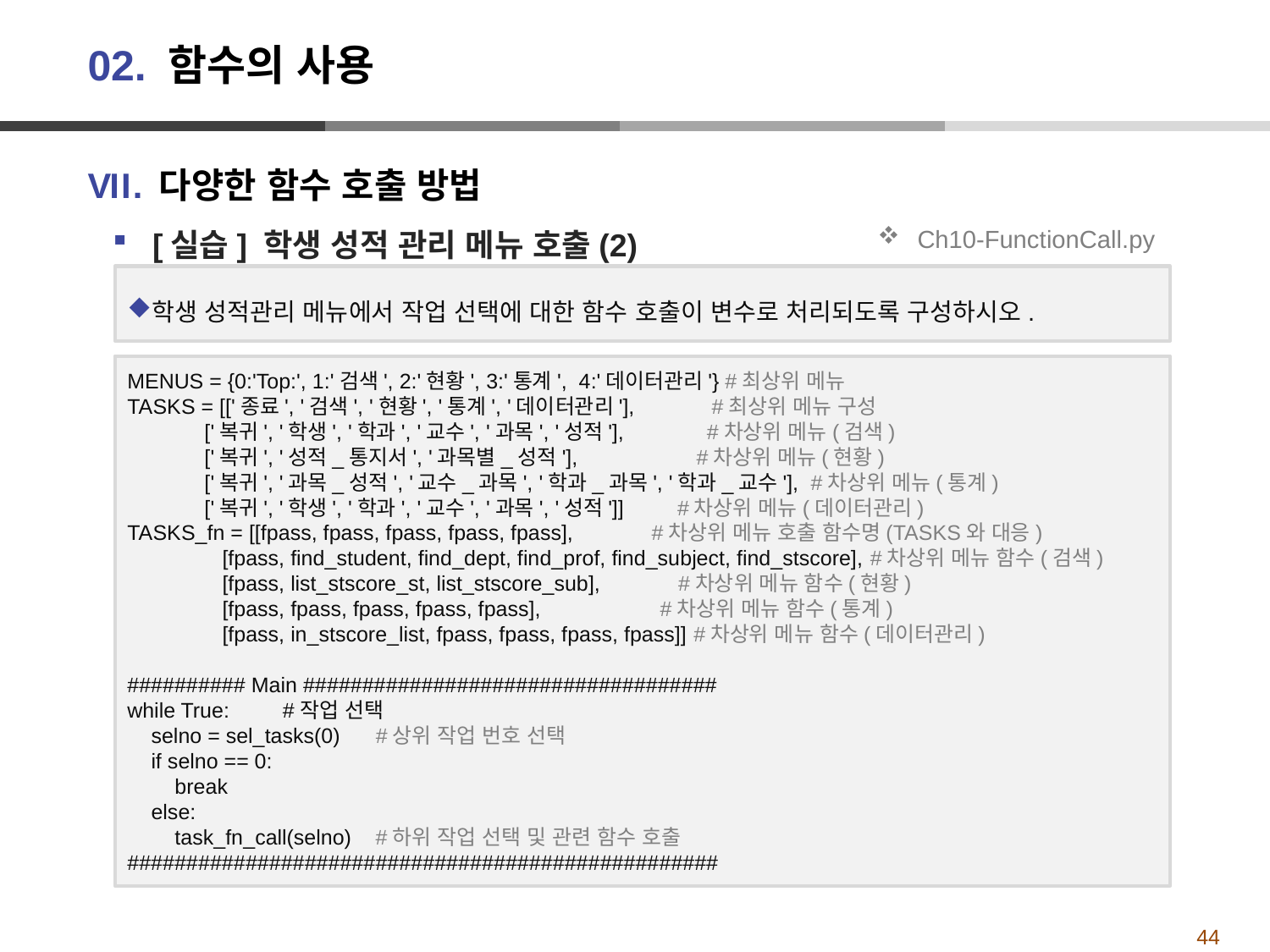

# 02. 함수의 사용
다양한 함수 호출 방법
[실습] 학생 성적 관리 메뉴 호출(2)
Ch10-FunctionCall.py
학생 성적관리 메뉴에서 작업 선택에 대한 함수 호출이 변수로 처리되도록 구성하시오.
MENUS = {0:'Top:', 1:'검색', 2:'현황', 3:'통계',  4:'데이터관리'} #최상위 메뉴
TASKS = [['종료', '검색', '현황', '통계', '데이터관리'],             #최상위 메뉴 구성
             ['복귀', '학생', '학과', '교수', '과목', '성적'],              #차상위 메뉴(검색)
             ['복귀', '성적_통지서', '과목별_성적'],                    #차상위 메뉴(현황)
             ['복귀', '과목_성적', '교수_과목', '학과_과목', '학과_교수'],  #차상위 메뉴(통계)
             ['복귀', '학생', '학과', '교수', '과목', '성적']]         #차상위 메뉴(데이터관리)
TASKS_fn = [[fpass, fpass, fpass, fpass, fpass],             #차상위 메뉴 호출 함수명(TASKS와 대응)
                [fpass, find_student, find_dept, find_prof, find_subject, find_stscore], #차상위 메뉴 함수(검색)
                [fpass, list_stscore_st, list_stscore_sub],             #차상위 메뉴 함수(현황)
                [fpass, fpass, fpass, fpass, fpass],                    #차상위 메뉴 함수(통계)
                [fpass, in_stscore_list, fpass, fpass, fpass, fpass]] #차상위 메뉴 함수(데이터관리)

########## Main ###################################
while True:         #작업 선택
    selno = sel_tasks(0)      #상위 작업 번호 선택
    if selno == 0:
        break
    else:
        task_fn_call(selno)    #하위 작업 선택 및 관련 함수 호출
##################################################